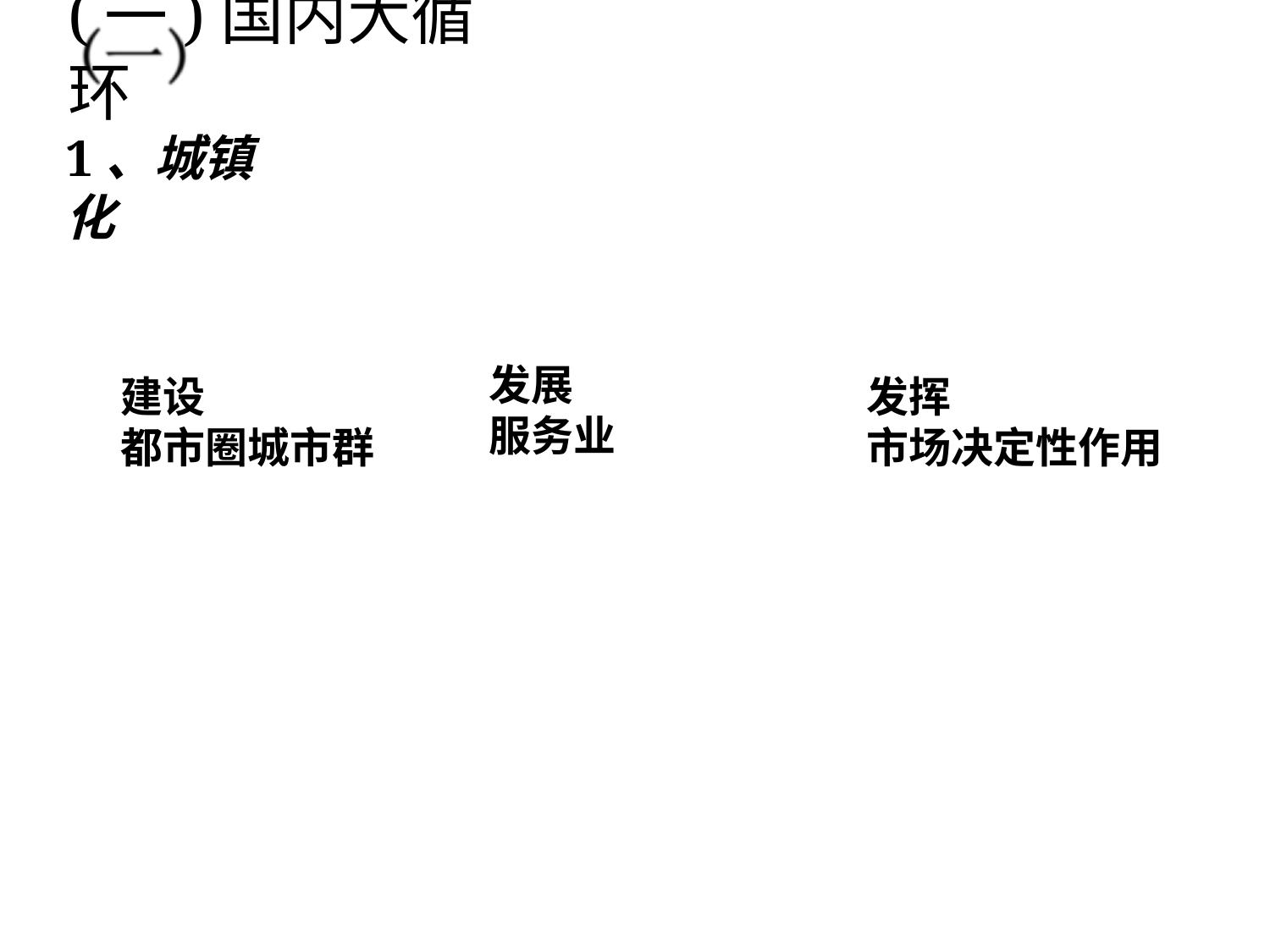

# (一)国内大循环
1、城镇化
发展 服务业
建设
都市圈城市群
发挥
市场决定性作用